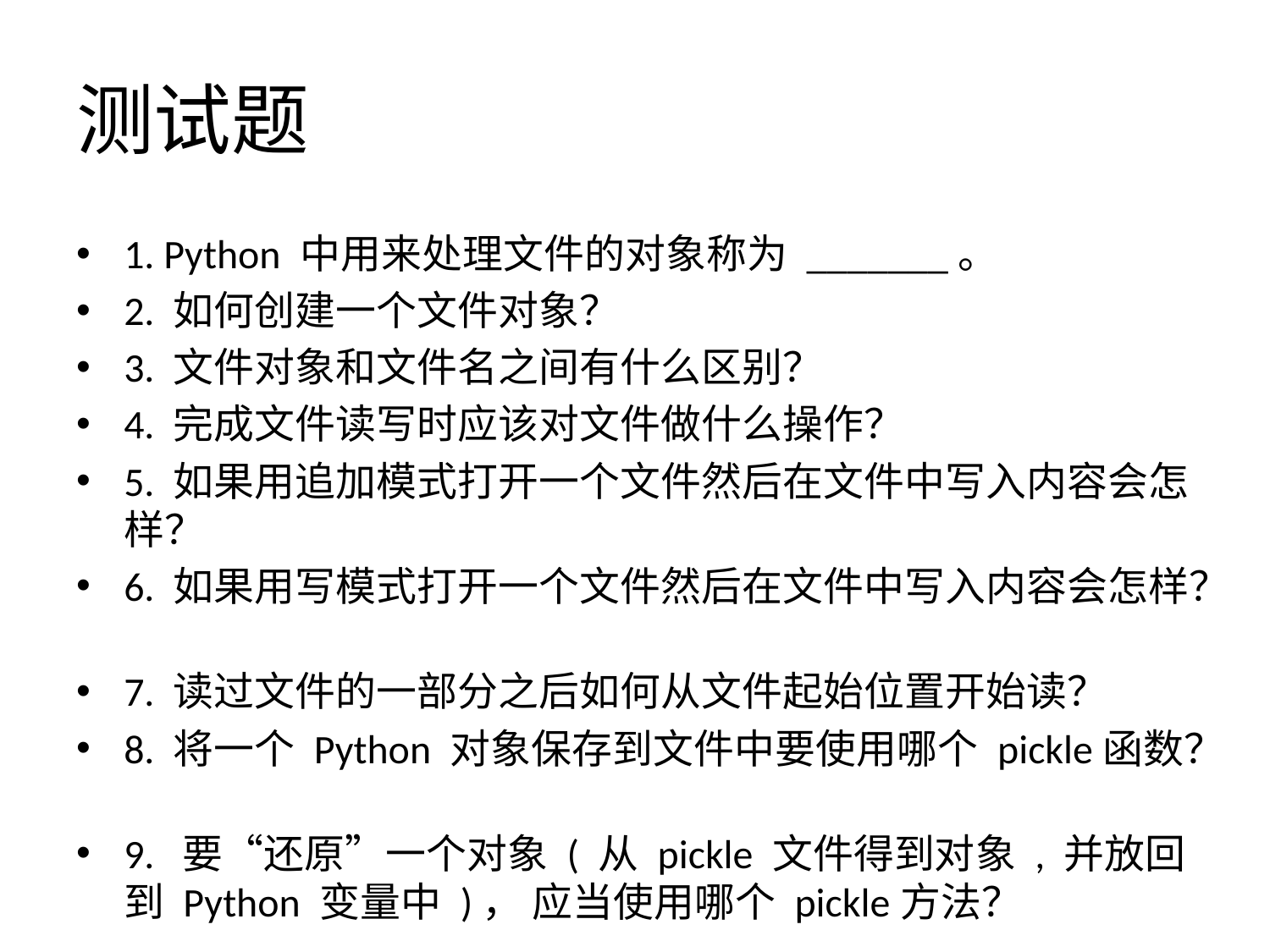

# 测试题
1. Python 中用来处理文件的对象称为 _______。
2. 如何创建一个文件对象？
3. 文件对象和文件名之间有什么区别？
4. 完成文件读写时应该对文件做什么操作？
5. 如果用追加模式打开一个文件然后在文件中写入内容会怎样？
6. 如果用写模式打开一个文件然后在文件中写入内容会怎样？
7. 读过文件的一部分之后如何从文件起始位置开始读？
8. 将一个 Python 对象保存到文件中要使用哪个 pickle函数？
9.  要“还原”一个对象 ( 从 pickle 文件得到对象 , 并放回到 Python 变量中 )， 应当使用哪个 pickle方法？